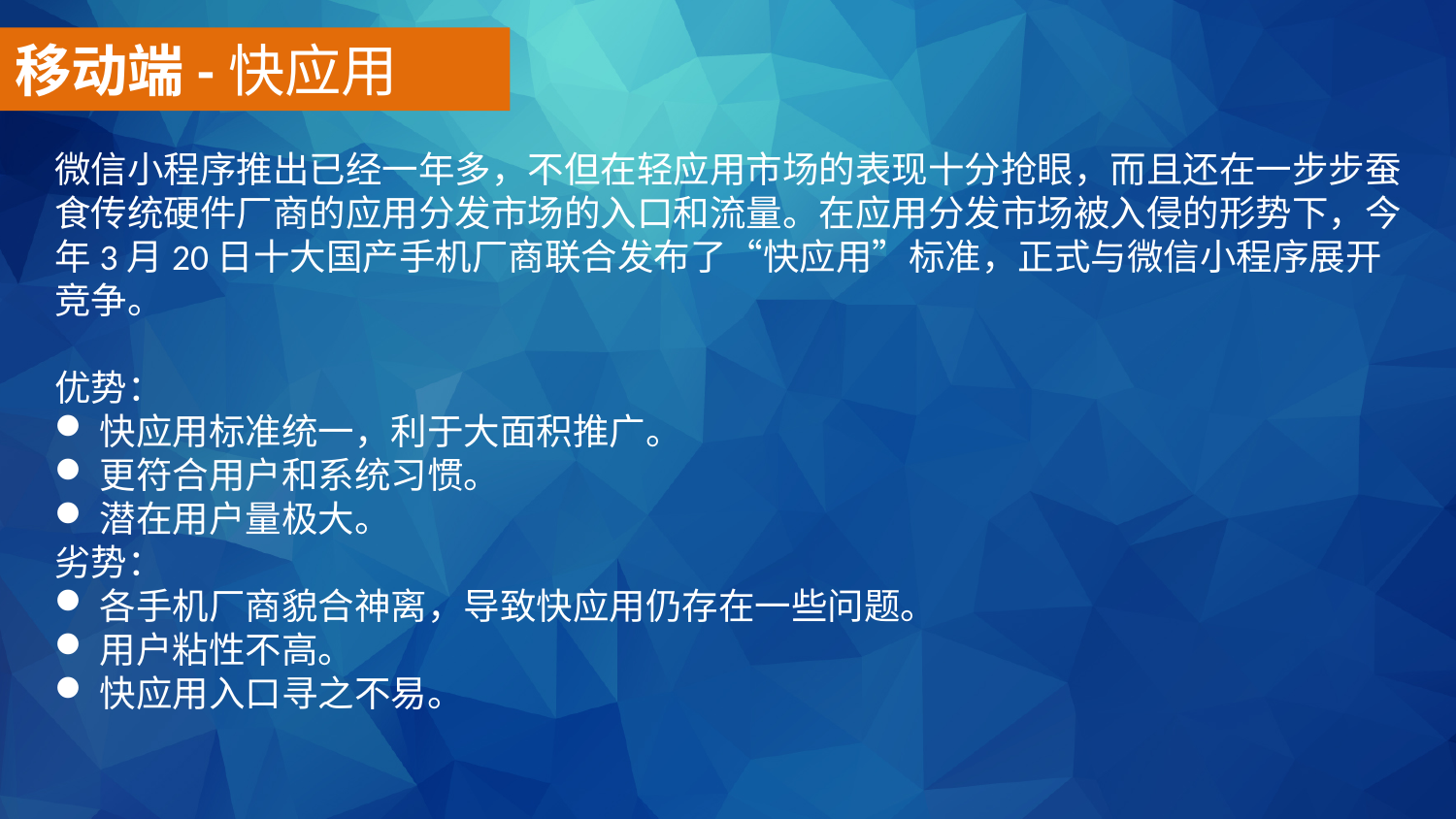

移动端-快应用

微信小程序推出已经一年多，不但在轻应用市场的表现十分抢眼，而且还在一步步蚕食传统硬件厂商的应用分发市场的入口和流量。在应用分发市场被入侵的形势下，今年3月20日十大国产手机厂商联合发布了“快应用”标准，正式与微信小程序展开竞争。

优势：
快应用标准统一，利于大面积推广。
更符合用户和系统习惯。
潜在用户量极大。
劣势：
各手机厂商貌合神离，导致快应用仍存在一些问题。
用户粘性不高。
快应用入口寻之不易。